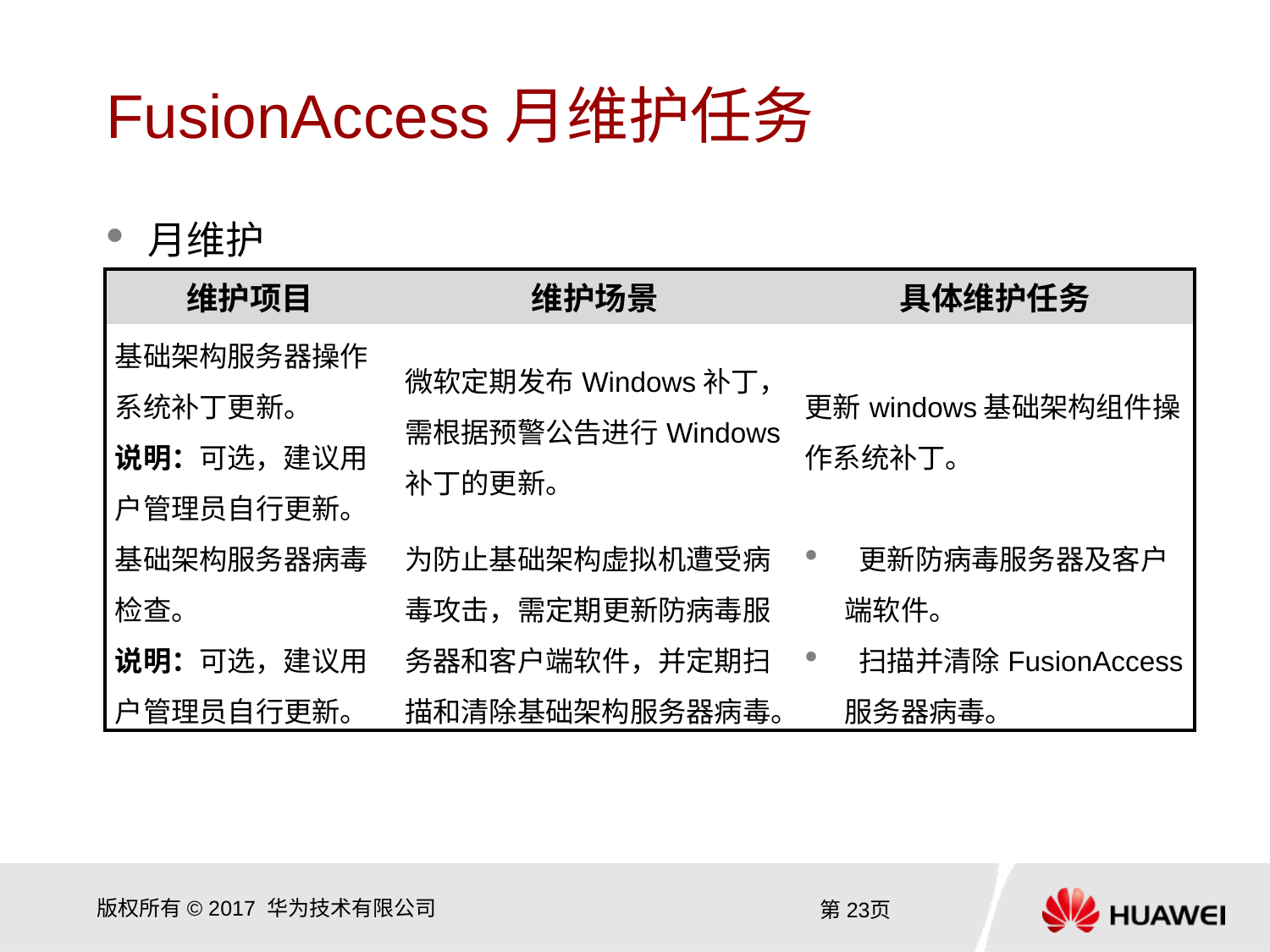

# FusionAccess月维护任务
月维护
| 维护项目 | 维护场景 | 具体维护任务 |
| --- | --- | --- |
| 基础架构服务器操作系统补丁更新。 说明：可选，建议用户管理员自行更新。 | 微软定期发布Windows补丁，需根据预警公告进行Windows补丁的更新。 | 更新windows基础架构组件操作系统补丁。 |
| 基础架构服务器病毒检查。 说明：可选，建议用户管理员自行更新。 | 为防止基础架构虚拟机遭受病毒攻击，需定期更新防病毒服务器和客户端软件，并定期扫描和清除基础架构服务器病毒。 | 更新防病毒服务器及客户端软件。 扫描并清除FusionAccess服务器病毒。 |